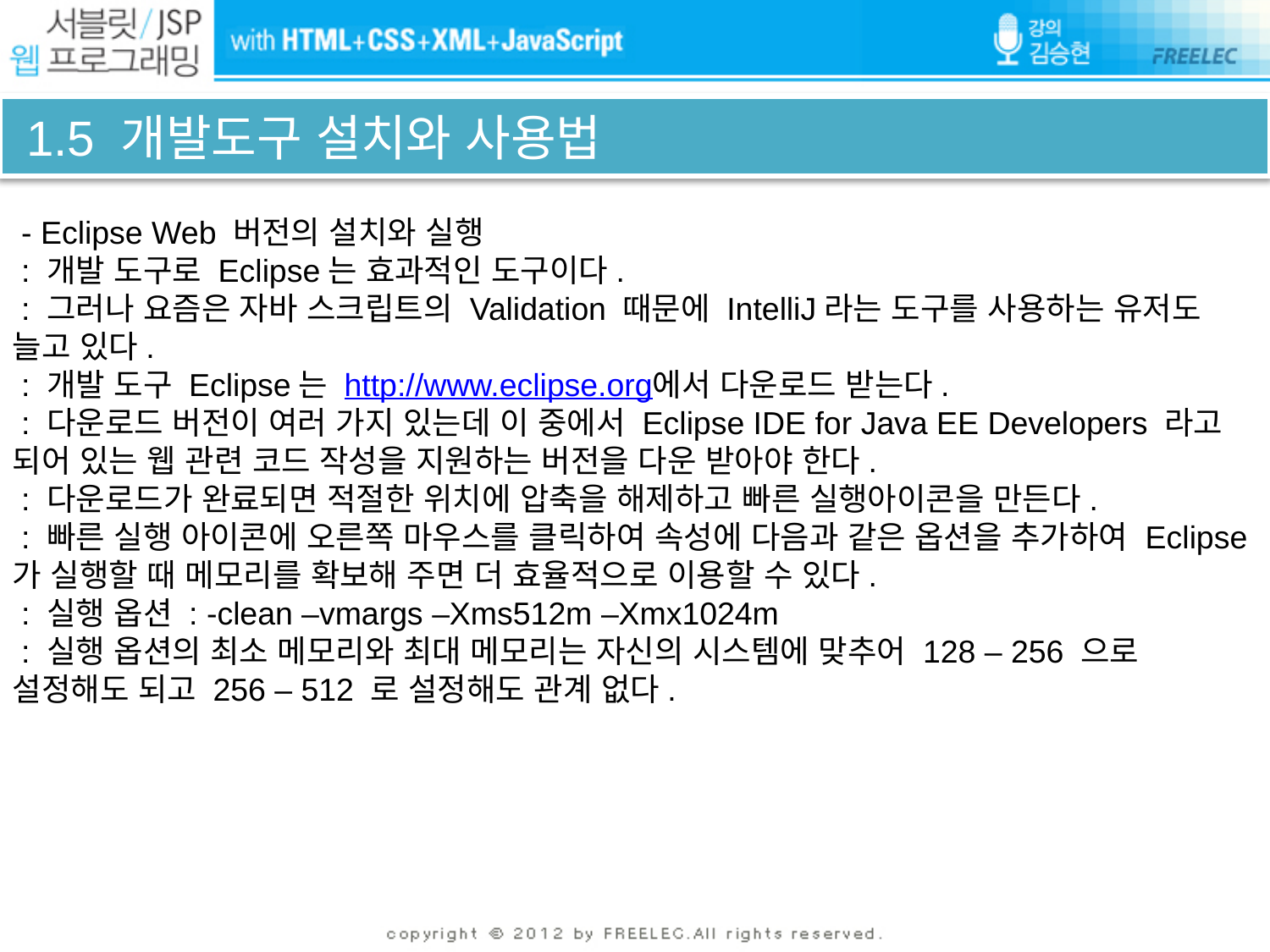

# 1.5 개발도구 설치와 사용법
 - Eclipse Web 버전의 설치와 실행
 : 개발 도구로 Eclipse는 효과적인 도구이다.
 : 그러나 요즘은 자바 스크립트의 Validation 때문에 IntelliJ라는 도구를 사용하는 유저도 늘고 있다.
 : 개발 도구 Eclipse는 http://www.eclipse.org에서 다운로드 받는다.
 : 다운로드 버전이 여러 가지 있는데 이 중에서 Eclipse IDE for Java EE Developers 라고 되어 있는 웹 관련 코드 작성을 지원하는 버전을 다운 받아야 한다.
 : 다운로드가 완료되면 적절한 위치에 압축을 해제하고 빠른 실행아이콘을 만든다.
 : 빠른 실행 아이콘에 오른쪽 마우스를 클릭하여 속성에 다음과 같은 옵션을 추가하여 Eclipse가 실행할 때 메모리를 확보해 주면 더 효율적으로 이용할 수 있다.
 : 실행 옵션 : -clean –vmargs –Xms512m –Xmx1024m
 : 실행 옵션의 최소 메모리와 최대 메모리는 자신의 시스템에 맞추어 128 – 256 으로 설정해도 되고 256 – 512 로 설정해도 관계 없다.